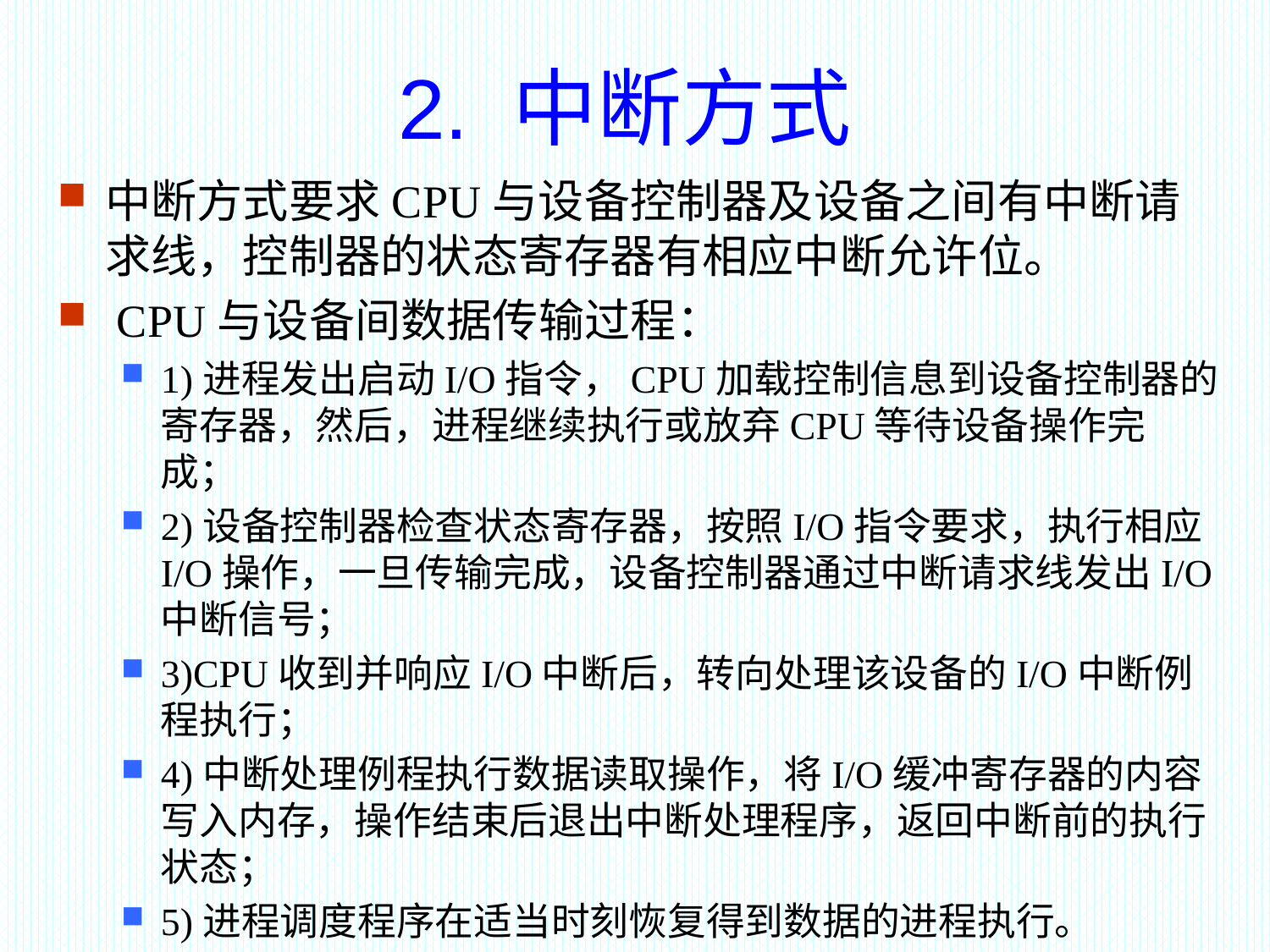

2. 中断方式
中断方式要求CPU与设备控制器及设备之间有中断请求线，控制器的状态寄存器有相应中断允许位。
 CPU与设备间数据传输过程：
1)进程发出启动I/O指令，CPU加载控制信息到设备控制器的寄存器，然后，进程继续执行或放弃CPU等待设备操作完成；
2)设备控制器检查状态寄存器，按照I/O指令要求，执行相应I/O操作，一旦传输完成，设备控制器通过中断请求线发出I/O中断信号；
3)CPU收到并响应I/O中断后，转向处理该设备的I/O中断例程执行；
4)中断处理例程执行数据读取操作，将I/O缓冲寄存器的内容写入内存，操作结束后退出中断处理程序，返回中断前的执行状态；
5)进程调度程序在适当时刻恢复得到数据的进程执行。